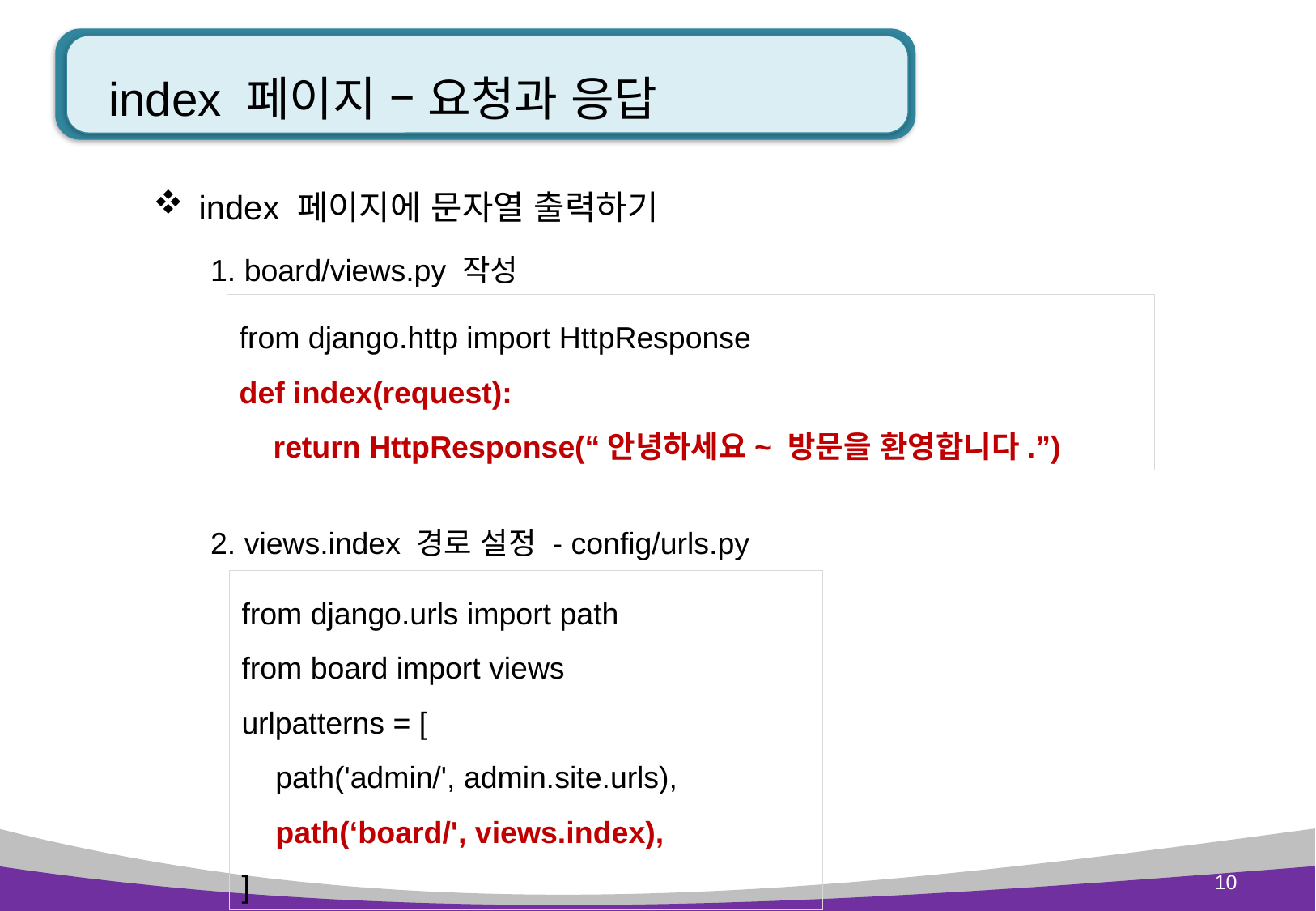

# index 페이지 – 요청과 응답
index 페이지에 문자열 출력하기
1. board/views.py 작성

2. views.index 경로 설정 - config/urls.py
from django.http import HttpResponse
def index(request):
    return HttpResponse(“안녕하세요~ 방문을 환영합니다.”)
from django.urls import path
from board import views
urlpatterns = [
    path('admin/', admin.site.urls),
    path(‘board/', views.index),
]
10